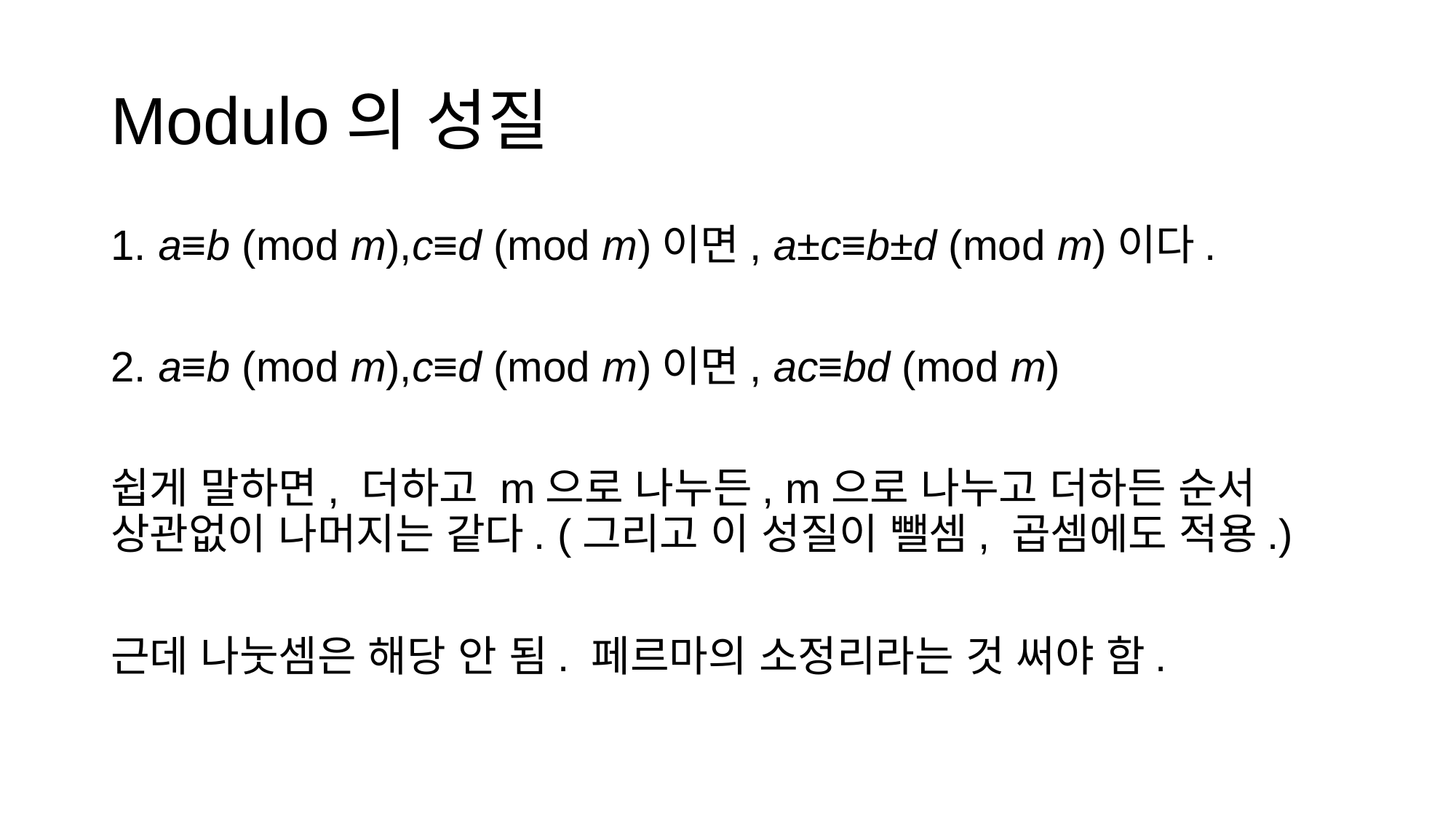

# Modulo의 성질
1. a≡b (mod m),c≡d (mod m)이면, a±c≡b±d (mod m)이다.

2. a≡b (mod m),c≡d (mod m)이면, ac≡bd (mod m)

쉽게 말하면, 더하고 m으로 나누든, m으로 나누고 더하든 순서 상관없이 나머지는 같다. (그리고 이 성질이 뺄셈, 곱셈에도 적용.)

근데 나눗셈은 해당 안 됨. 페르마의 소정리라는 것 써야 함.